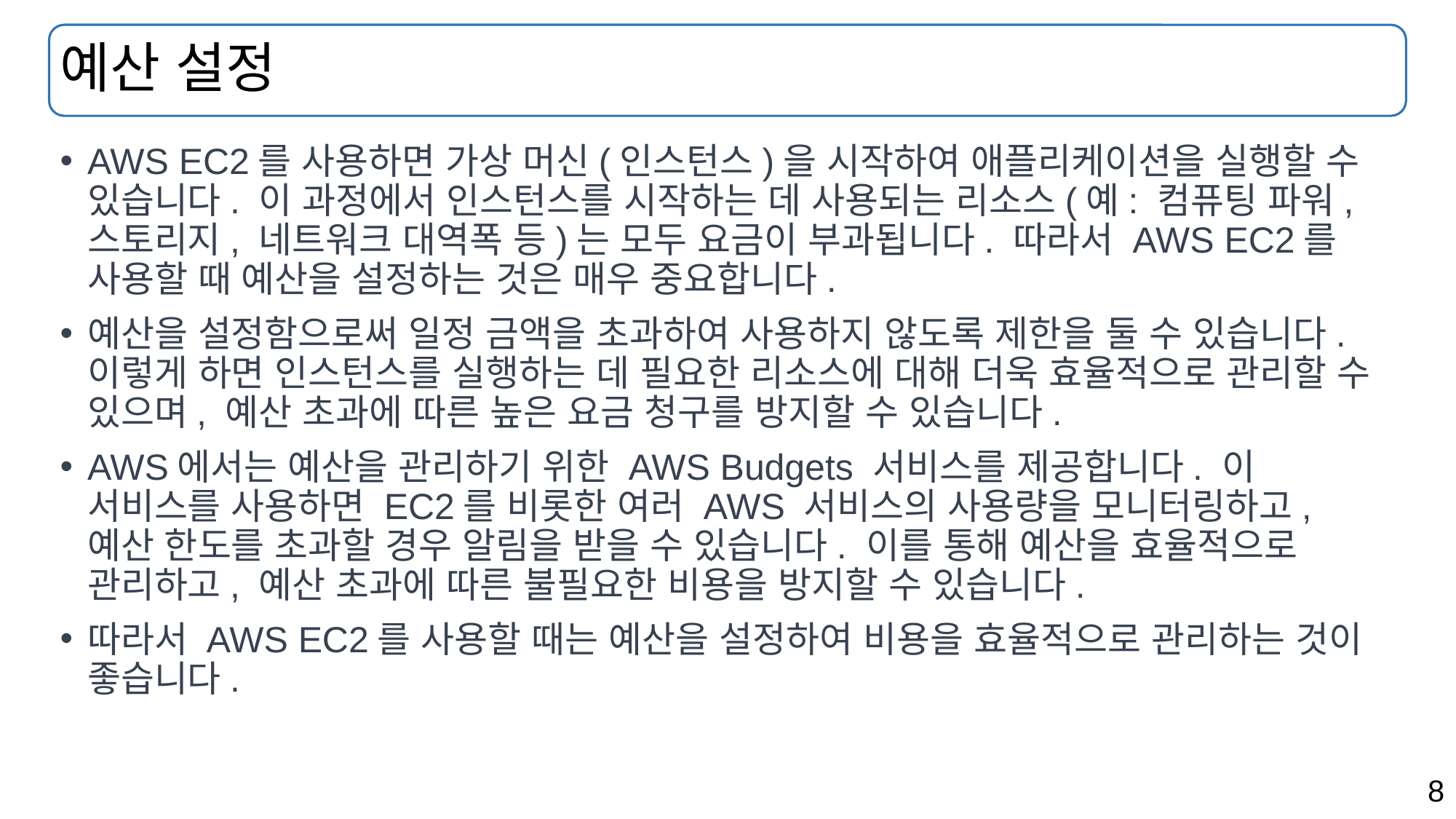

# 예산 설정
AWS EC2를 사용하면 가상 머신(인스턴스)을 시작하여 애플리케이션을 실행할 수 있습니다. 이 과정에서 인스턴스를 시작하는 데 사용되는 리소스(예: 컴퓨팅 파워, 스토리지, 네트워크 대역폭 등)는 모두 요금이 부과됩니다. 따라서 AWS EC2를 사용할 때 예산을 설정하는 것은 매우 중요합니다.
예산을 설정함으로써 일정 금액을 초과하여 사용하지 않도록 제한을 둘 수 있습니다. 이렇게 하면 인스턴스를 실행하는 데 필요한 리소스에 대해 더욱 효율적으로 관리할 수 있으며, 예산 초과에 따른 높은 요금 청구를 방지할 수 있습니다.
AWS에서는 예산을 관리하기 위한 AWS Budgets 서비스를 제공합니다. 이 서비스를 사용하면 EC2를 비롯한 여러 AWS 서비스의 사용량을 모니터링하고, 예산 한도를 초과할 경우 알림을 받을 수 있습니다. 이를 통해 예산을 효율적으로 관리하고, 예산 초과에 따른 불필요한 비용을 방지할 수 있습니다.
따라서 AWS EC2를 사용할 때는 예산을 설정하여 비용을 효율적으로 관리하는 것이 좋습니다.